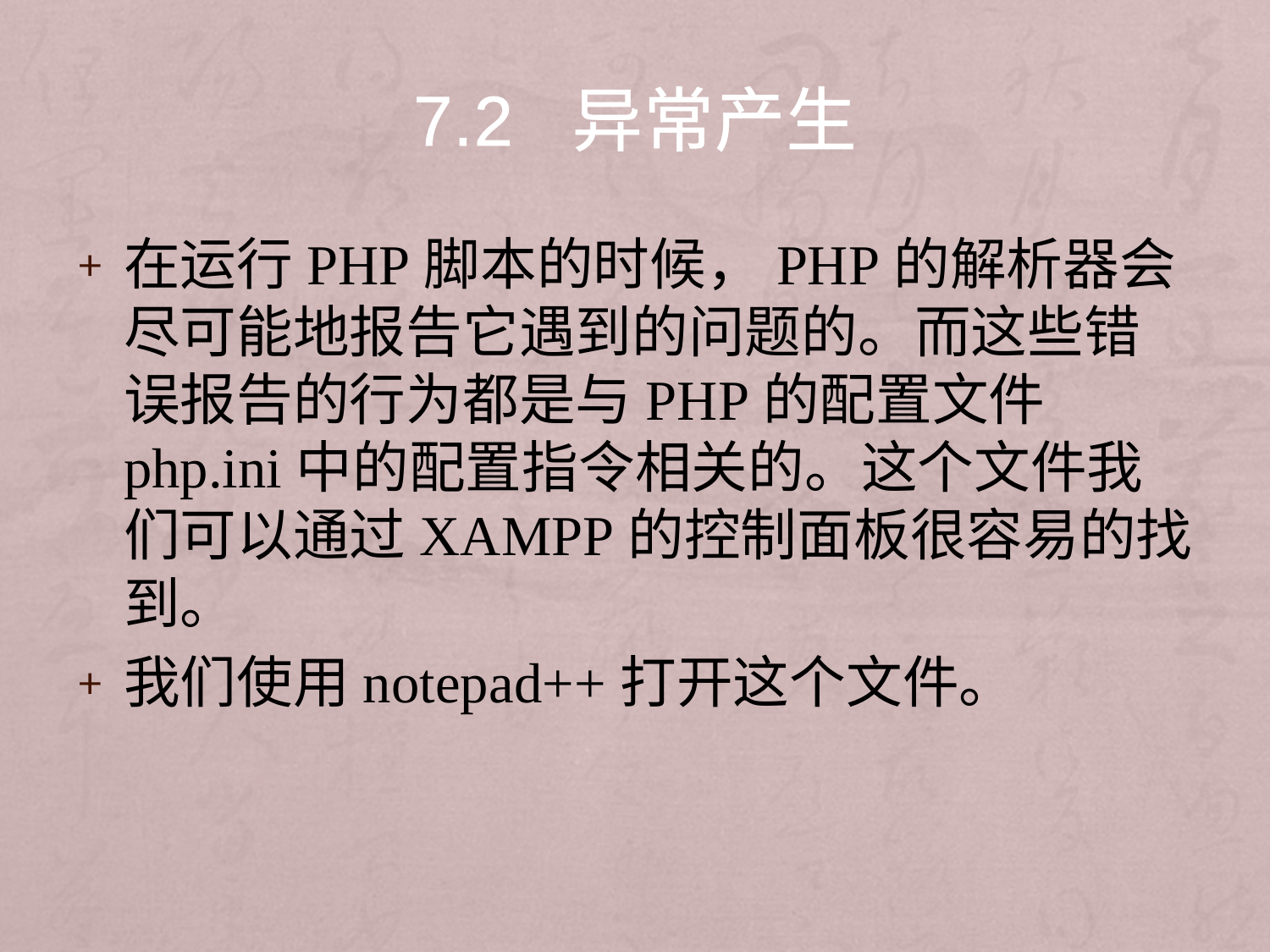

# 7.2  异常产生
在运行PHP脚本的时候，PHP的解析器会尽可能地报告它遇到的问题的。而这些错误报告的行为都是与PHP的配置文件php.ini中的配置指令相关的。这个文件我们可以通过XAMPP的控制面板很容易的找到。
我们使用notepad++打开这个文件。